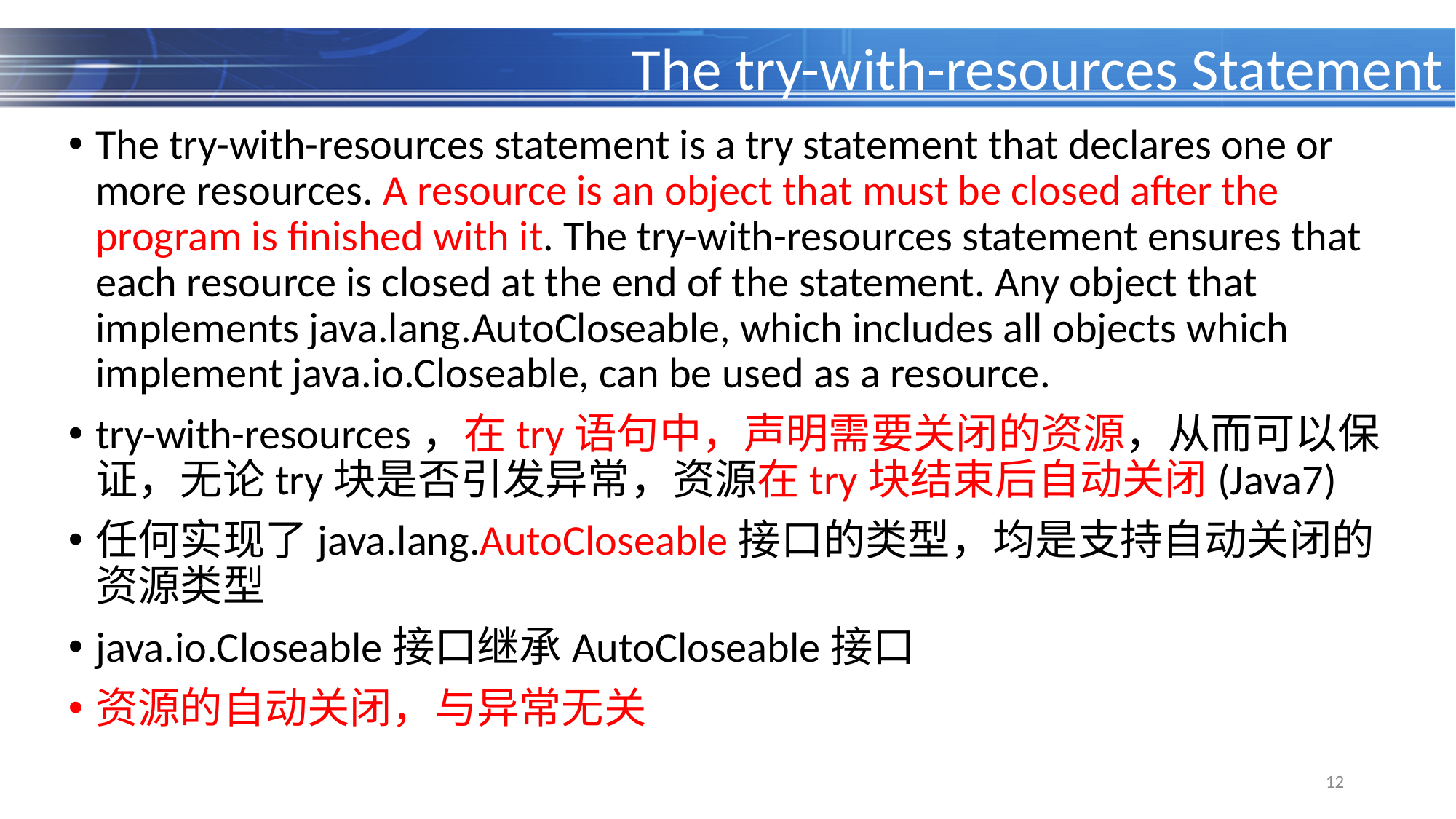

# The try-with-resources Statement
The try-with-resources statement is a try statement that declares one or more resources. A resource is an object that must be closed after the program is finished with it. The try-with-resources statement ensures that each resource is closed at the end of the statement. Any object that implements java.lang.AutoCloseable, which includes all objects which implement java.io.Closeable, can be used as a resource.
try-with-resources，在try语句中，声明需要关闭的资源，从而可以保证，无论try块是否引发异常，资源在try块结束后自动关闭(Java7)
任何实现了java.lang.AutoCloseable接口的类型，均是支持自动关闭的资源类型
java.io.Closeable接口继承AutoCloseable接口
资源的自动关闭，与异常无关
12